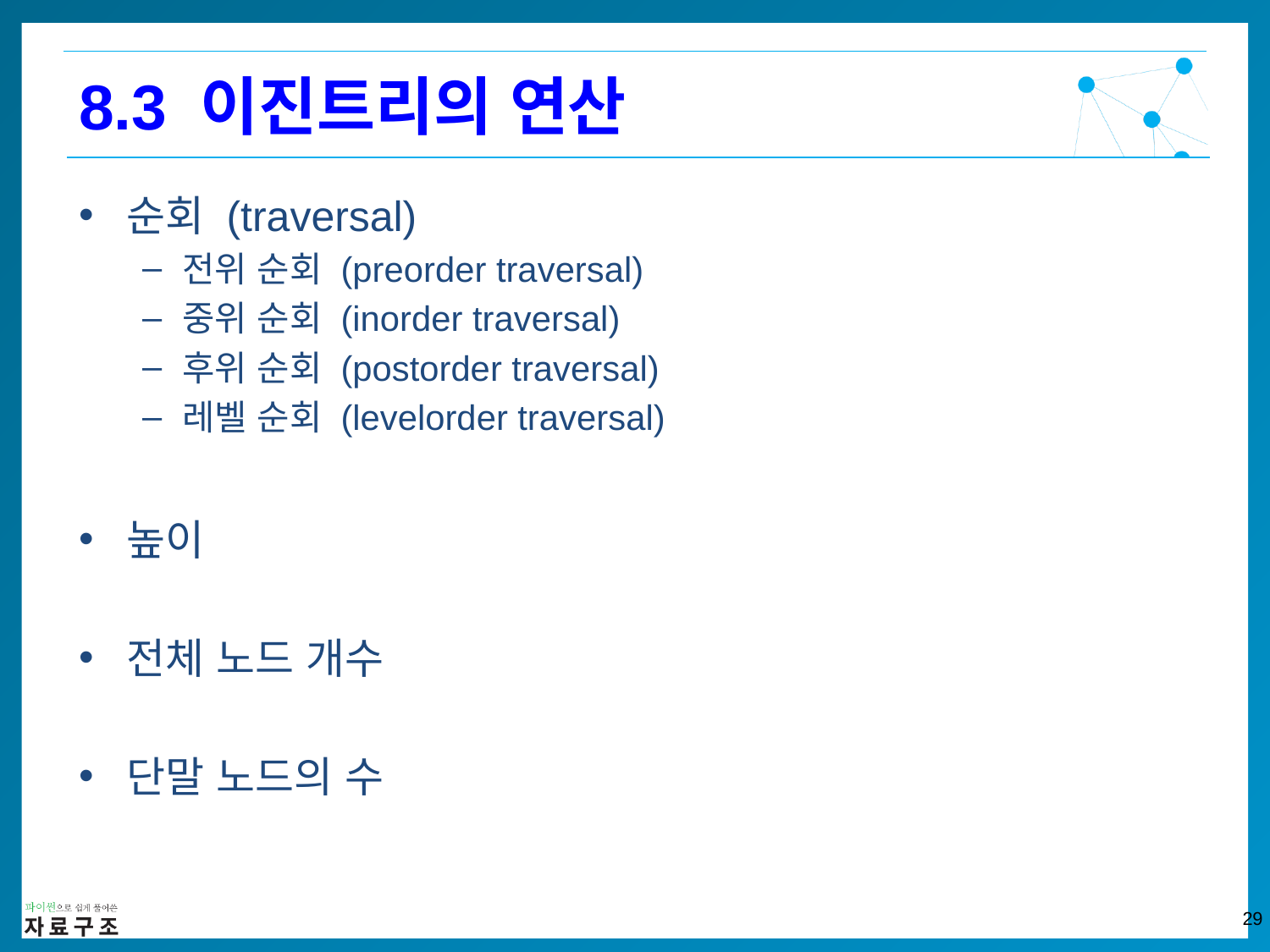

8.3 이진트리의 연산
순회 (traversal)
전위 순회 (preorder traversal)
중위 순회 (inorder traversal)
후위 순회 (postorder traversal)
레벨 순회 (levelorder traversal)

높이

전체 노드 개수

단말 노드의 수